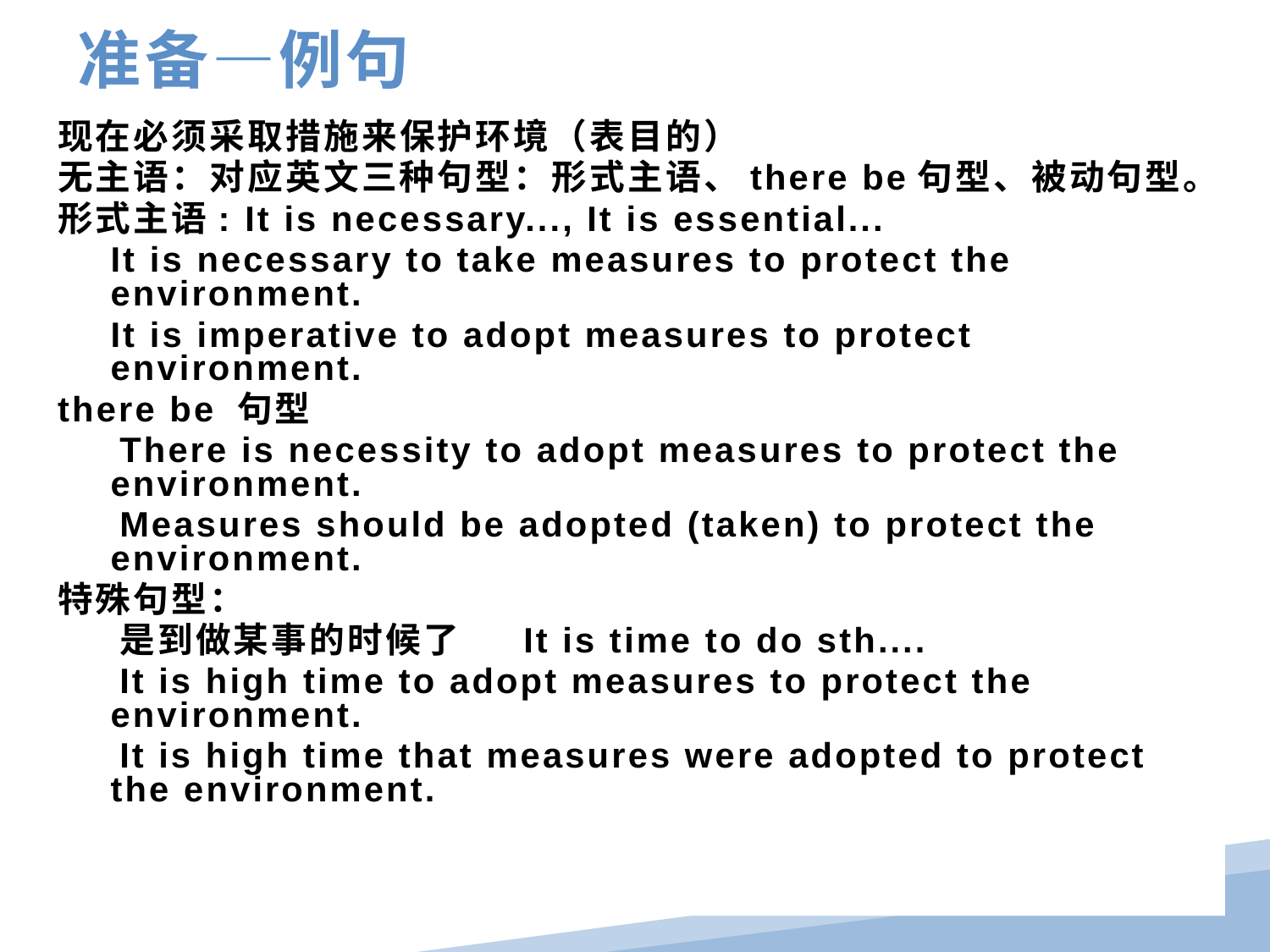

准备—例句
现在必须采取措施来保护环境（表目的）
无主语：对应英文三种句型：形式主语、there be句型、被动句型。
形式主语: It is necessary..., It is essential...
	It is necessary to take measures to protect the environment.
	It is imperative to adopt measures to protect environment.
there be 句型
     There is necessity to adopt measures to protect the environment.
     Measures should be adopted (taken) to protect the environment.
特殊句型：
     是到做某事的时候了     It is time to do sth....
     It is high time to adopt measures to protect the environment.
     It is high time that measures were adopted to protect the environment.